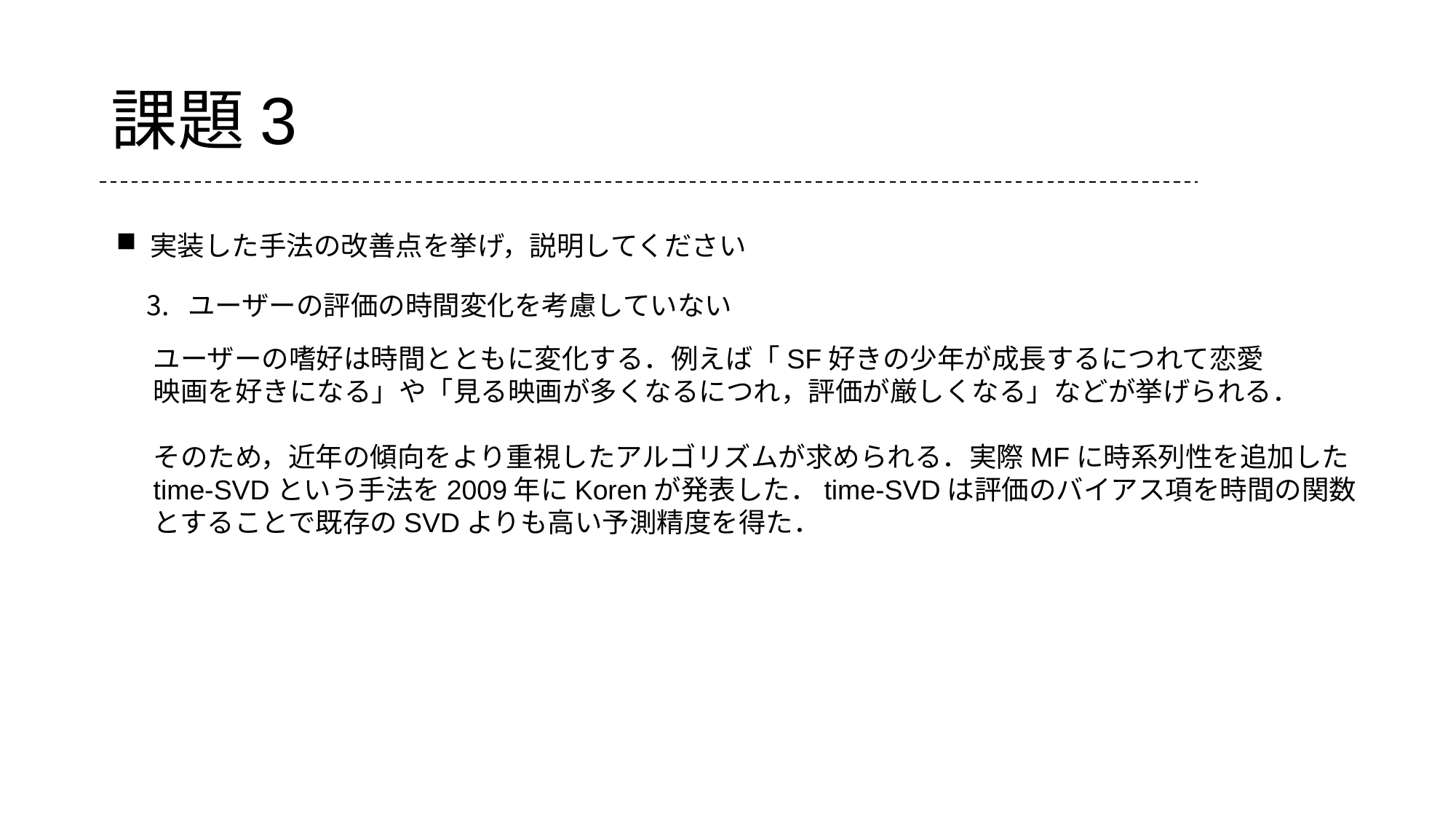

# 課題3
実装した手法の改善点を挙げ，説明してください
ユーザーの評価の時間変化を考慮していない
ユーザーの嗜好は時間とともに変化する．例えば「SF好きの少年が成長するにつれて恋愛
映画を好きになる」や「見る映画が多くなるにつれ，評価が厳しくなる」などが挙げられる．

そのため，近年の傾向をより重視したアルゴリズムが求められる．実際MFに時系列性を追加した
time-SVDという手法を2009年にKorenが発表した．time-SVDは評価のバイアス項を時間の関数
とすることで既存のSVDよりも高い予測精度を得た．